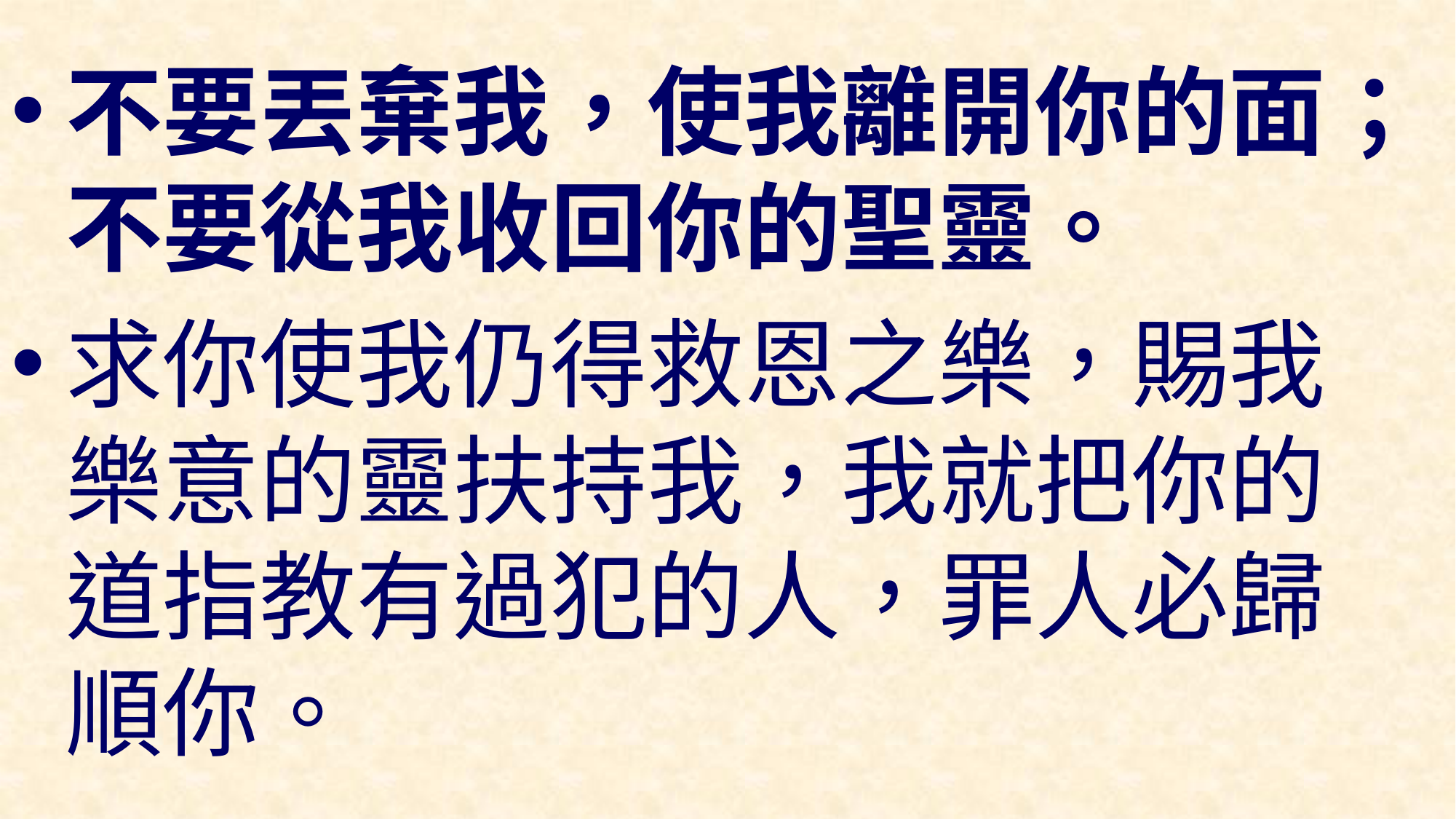

不要丟棄我，使我離開你的面；不要從我收回你的聖靈。
求你使我仍得救恩之樂，賜我樂意的靈扶持我，我就把你的道指教有過犯的人，罪人必歸順你。